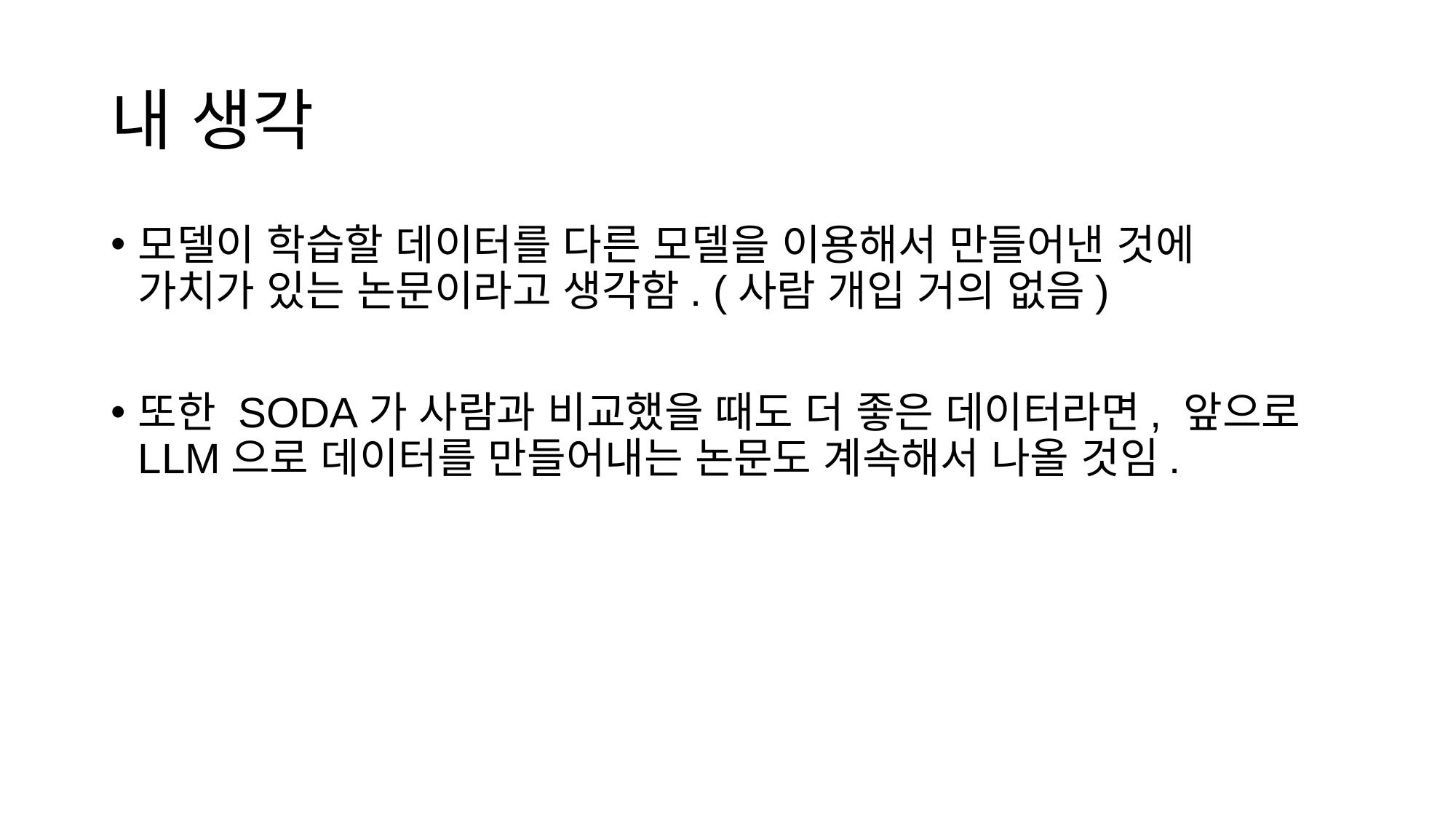

# 내 생각
모델이 학습할 데이터를 다른 모델을 이용해서 만들어낸 것에
가치가 있는 논문이라고 생각함. (사람 개입 거의 없음)

또한 SODA가 사람과 비교했을 때도 더 좋은 데이터라면, 앞으로 LLM으로 데이터를 만들어내는 논문도 계속해서 나올 것임.